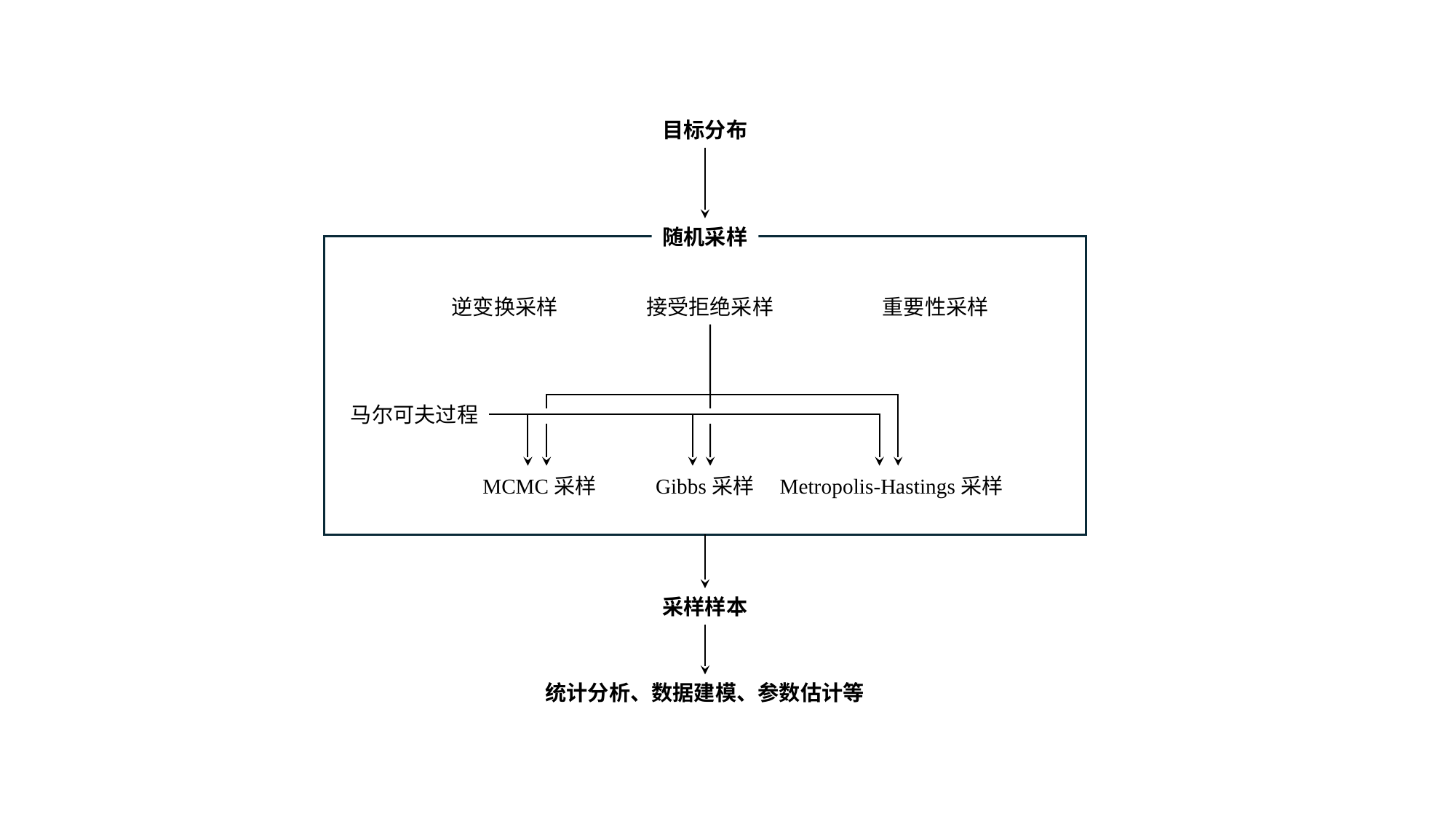

目标分布
随机采样

逆变换采样
接受拒绝采样
重要性采样
马尔可夫过程

MCMC采样
Gibbs采样
Metropolis-Hastings采样
采样样本
统计分析、数据建模、参数估计等